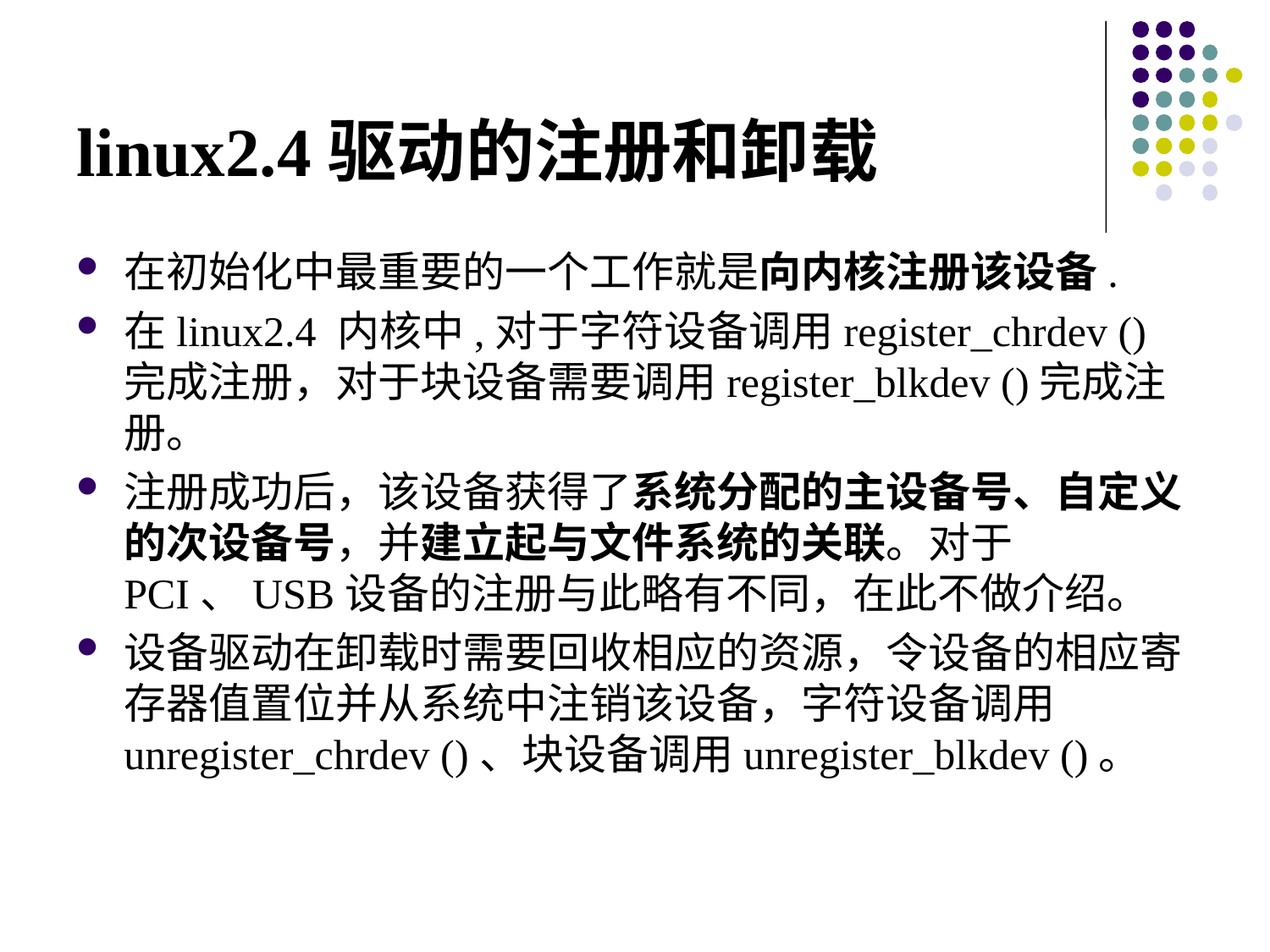

# linux2.4驱动的注册和卸载
在初始化中最重要的一个工作就是向内核注册该设备.
在linux2.4 内核中,对于字符设备调用register_chrdev ()完成注册，对于块设备需要调用register_blkdev ()完成注册。
注册成功后，该设备获得了系统分配的主设备号、自定义的次设备号，并建立起与文件系统的关联。对于PCI、USB设备的注册与此略有不同，在此不做介绍。
设备驱动在卸载时需要回收相应的资源，令设备的相应寄存器值置位并从系统中注销该设备，字符设备调用unregister_chrdev ()、块设备调用unregister_blkdev ()。